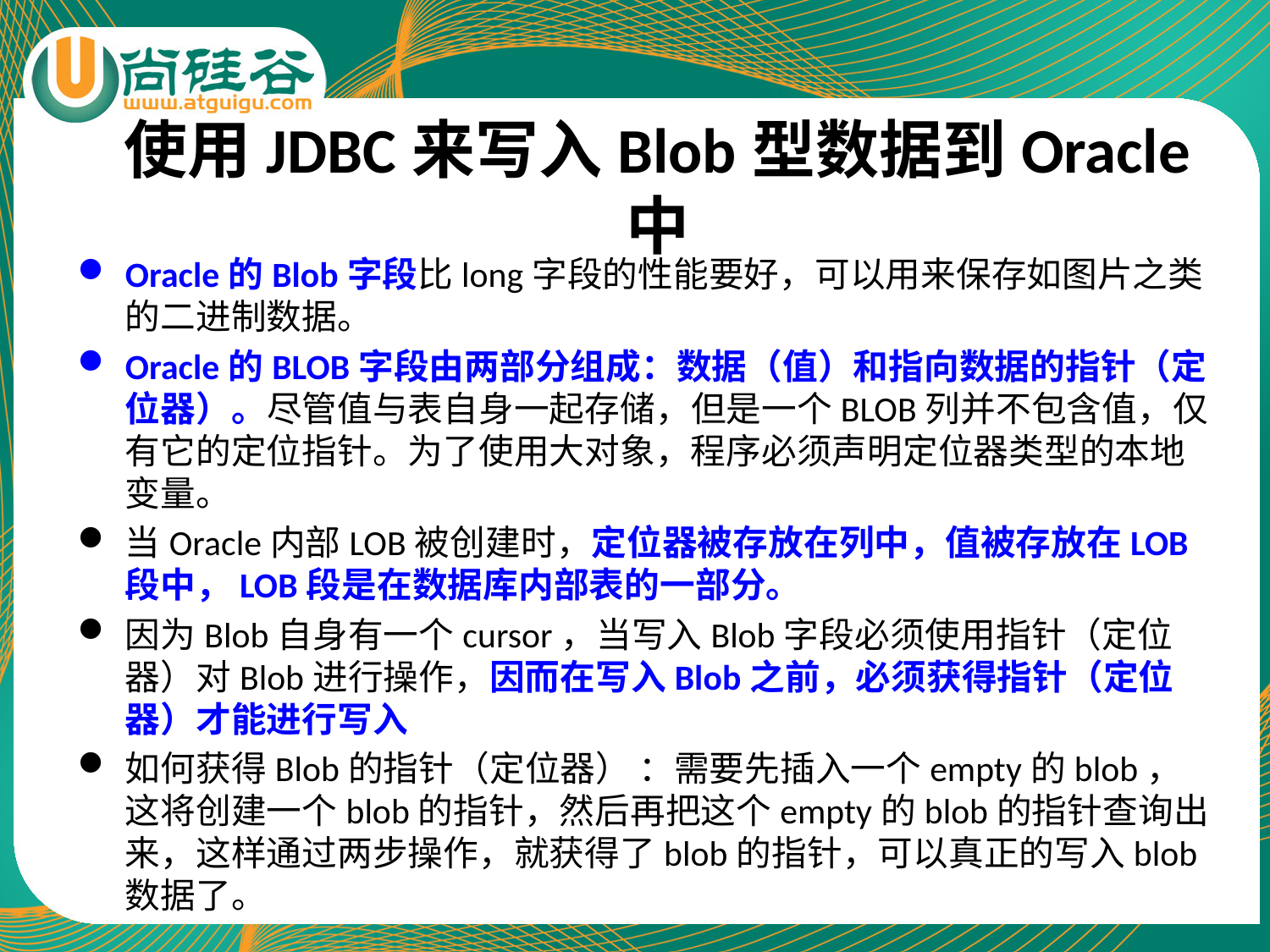

# 使用JDBC来写入Blob型数据到Oracle中
Oracle的Blob字段比long字段的性能要好，可以用来保存如图片之类的二进制数据。
Oracle的BLOB字段由两部分组成：数据（值）和指向数据的指针（定位器）。尽管值与表自身一起存储，但是一个BLOB列并不包含值，仅有它的定位指针。为了使用大对象，程序必须声明定位器类型的本地变量。
当Oracle内部LOB被创建时，定位器被存放在列中，值被存放在LOB段中，LOB段是在数据库内部表的一部分。
因为Blob自身有一个cursor，当写入Blob字段必须使用指针（定位器）对Blob进行操作，因而在写入Blob之前，必须获得指针（定位器）才能进行写入
如何获得Blob的指针（定位器） ：需要先插入一个empty的blob，这将创建一个blob的指针，然后再把这个empty的blob的指针查询出来，这样通过两步操作，就获得了blob的指针，可以真正的写入blob数据了。